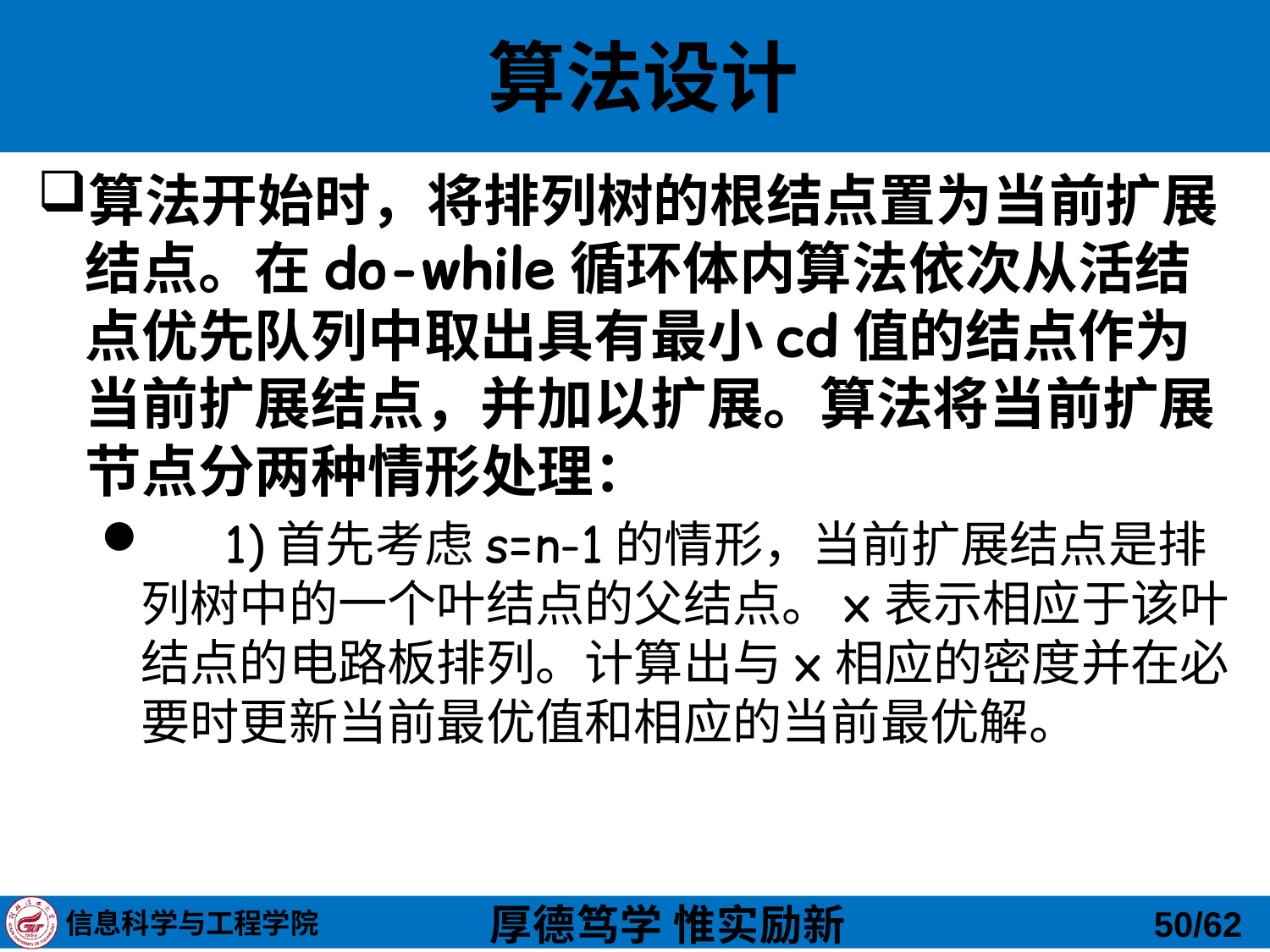

# 算法设计
算法开始时，将排列树的根结点置为当前扩展结点。在do-while循环体内算法依次从活结点优先队列中取出具有最小cd值的结点作为当前扩展结点，并加以扩展。算法将当前扩展节点分两种情形处理：
     1)首先考虑s=n-1的情形，当前扩展结点是排列树中的一个叶结点的父结点。x表示相应于该叶结点的电路板排列。计算出与x相应的密度并在必要时更新当前最优值和相应的当前最优解。
50/62